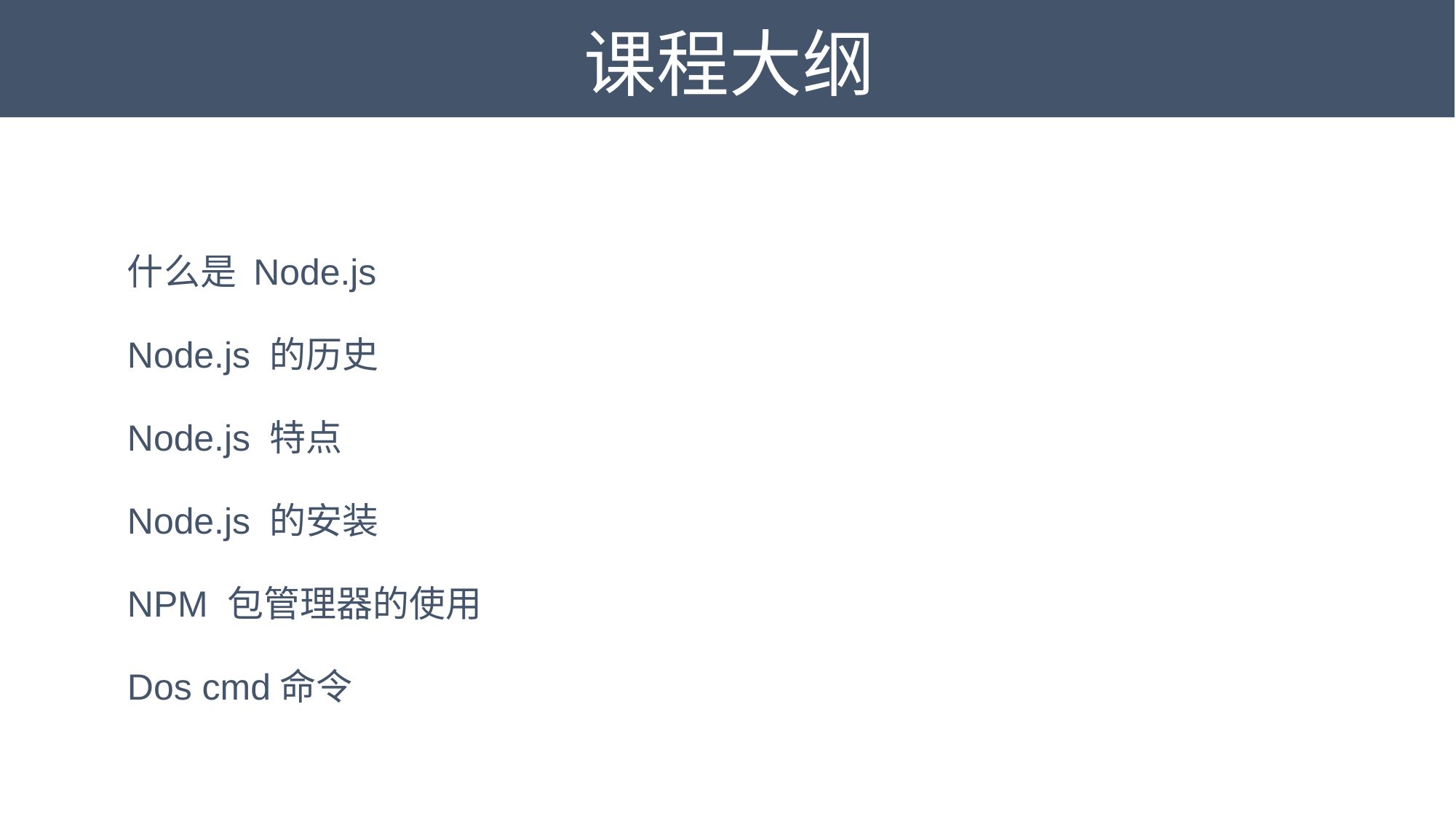

# 课程大纲
什么是 Node.js
Node.js 的历史
Node.js 特点
Node.js 的安装
NPM 包管理器的使用
Dos cmd命令